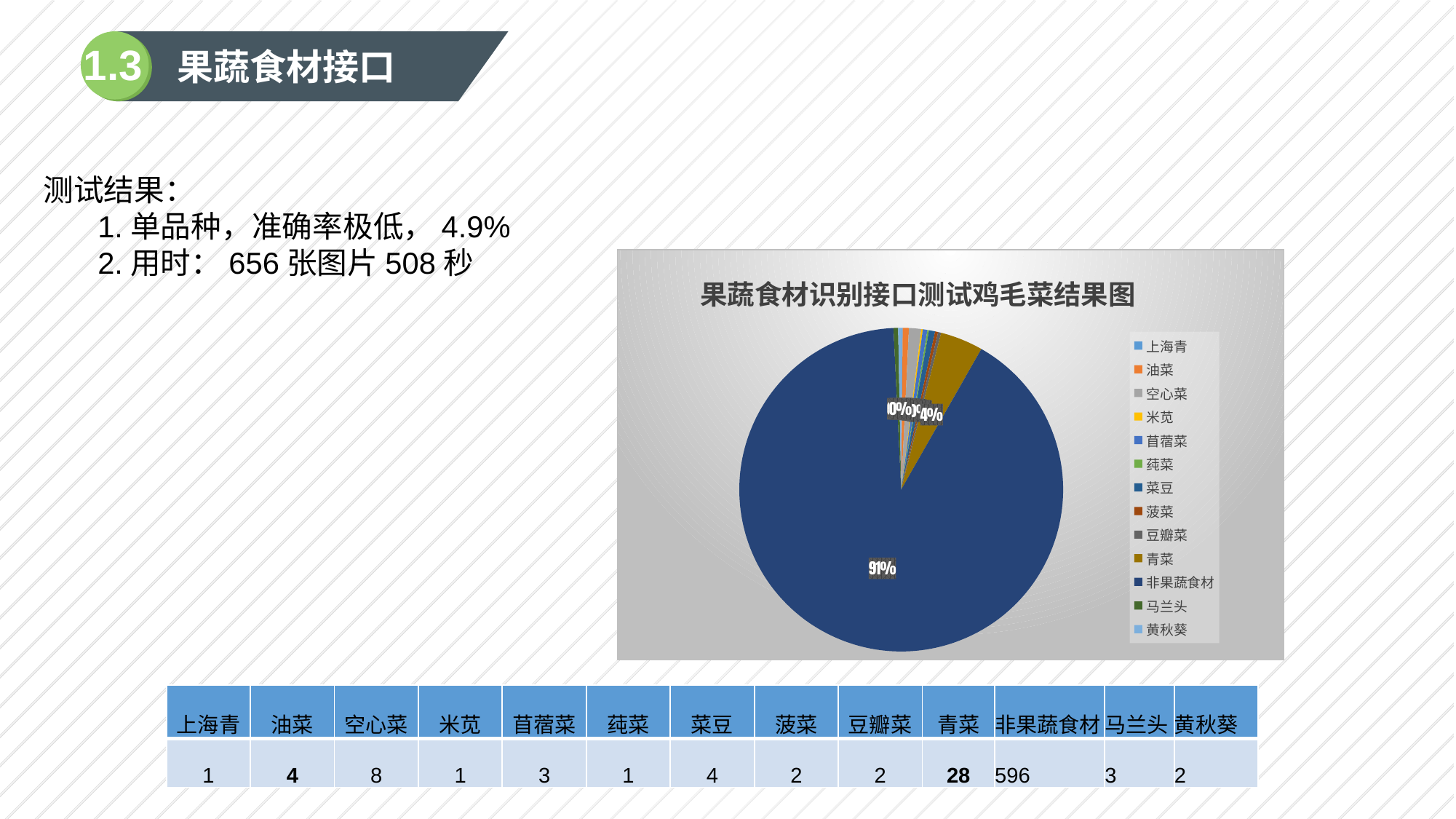

1.3
果蔬食材接口

测试结果：
1.单品种，准确率极低，4.9%
2.用时：656张图片508秒

### Chart: 果蔬食材识别接口测试鸡毛菜结果图

| Category |  |
|---|---|
| 上海青 | 1.0 |
| 油菜 | 4.0 |
| 空心菜 | 8.0 |
| 米苋 | 1.0 |
| 苜蓿菜 | 3.0 |
| 莼菜 | 1.0 |
| 菜豆 | 4.0 |
| 菠菜 | 2.0 |
| 豆瓣菜 | 2.0 |
| 青菜 | 28.0 |
| 非果蔬食材 | 596.0 |
| 马兰头 | 3.0 |
| 黄秋葵 | 2.0 |
| 上海青 | 油菜 | 空心菜 | 米苋 | 苜蓿菜 | 莼菜 | 菜豆 | 菠菜 | 豆瓣菜 | 青菜 | 非果蔬食材 | 马兰头 | 黄秋葵 |
| --- | --- | --- | --- | --- | --- | --- | --- | --- | --- | --- | --- | --- |
| 1 | 4 | 8 | 1 | 3 | 1 | 4 | 2 | 2 | 28 | 596 | 3 | 2 |